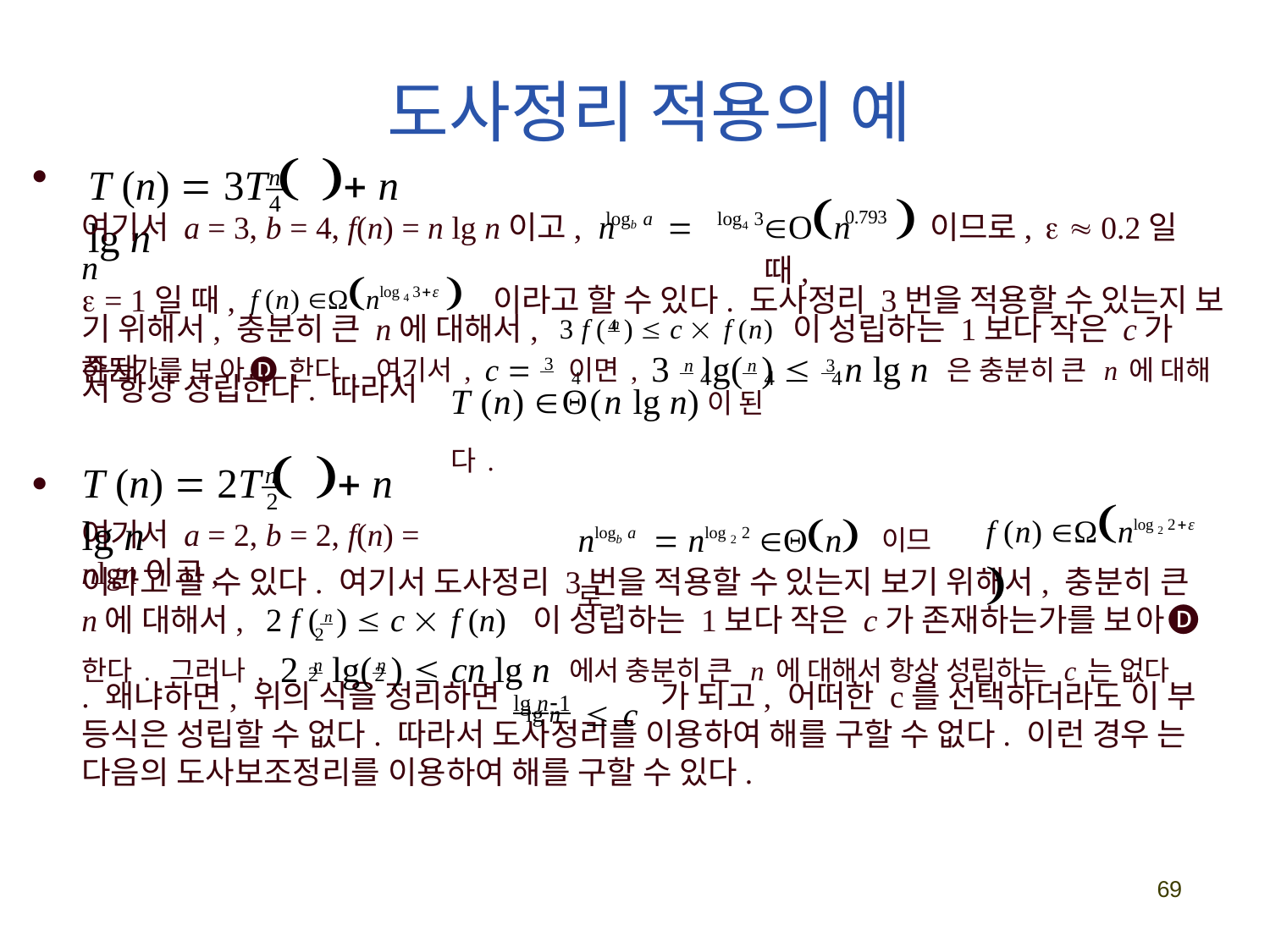

# 도사정리 적용의 예
T (n) = 3T ( )+ n lg n
•
n
∈Ο(n	)이므로, ε ≈ 0.2일 때,
4

logb a	log4 3
0.793
여기서 a = 3, b = 4, f(n) = n lg n이고, n	= n
ε = 1일 때, f (n) ∈Ω(nlog 4 3+ε ) 이라고 할 수 있다. 도사정리 3번을 적용할 수 있는지 보
기 위해서, 충분히 큰 n에 대해서,	3 f ( n ) ≤ c × f (n) 이 성립하는 1보다 작은 c가 존재
4
하는가를 보아🅓 한다. 여기서, c =  3 이면, 3  n lg( n ) ≤  3 n lg n 은 충분히 큰 n에 대해
4	4	4	4
T (n) ∈Θ(n lg n)이 된다.
서 항상 성립한다. 따라서
T (n) = 2T ( )+ n lg n
n
•
2
여기서 a = 2, b = 2, f(n) = nlgn이고,

f (n) ∈Ω(nlog 2 2+ε )
nlogb a = nlog 2 2 ∈Θ(n) 이므로,
이라고 할 수 있다. 여기서 도사정리 3번을 적용할 수 있는지 보기 위해서, 충분히 큰
n에 대해서,	2 f ( n ) ≤ c × f (n)	이 성립하는 1보다 작은 c가 존재하는가를 보아🅓
2
한다. 그러나,  2  n lg( n ) ≤ cn lg n 에서 충분히 큰 n에 대해서 항상 성립하는 c는 없다
lg n−1 ≤ c
2	2
. 왜냐하면, 위의 식을 정리하면
가 되고, 어떠한 c를 선택하더라도 이 부
lg n
등식은 성립할 수 없다. 따라서 도사정리를 이용하여 해를 구할 수 없다. 이런 경우 는 다음의 도사보조정리를 이용하여 해를 구할 수 있다.
69